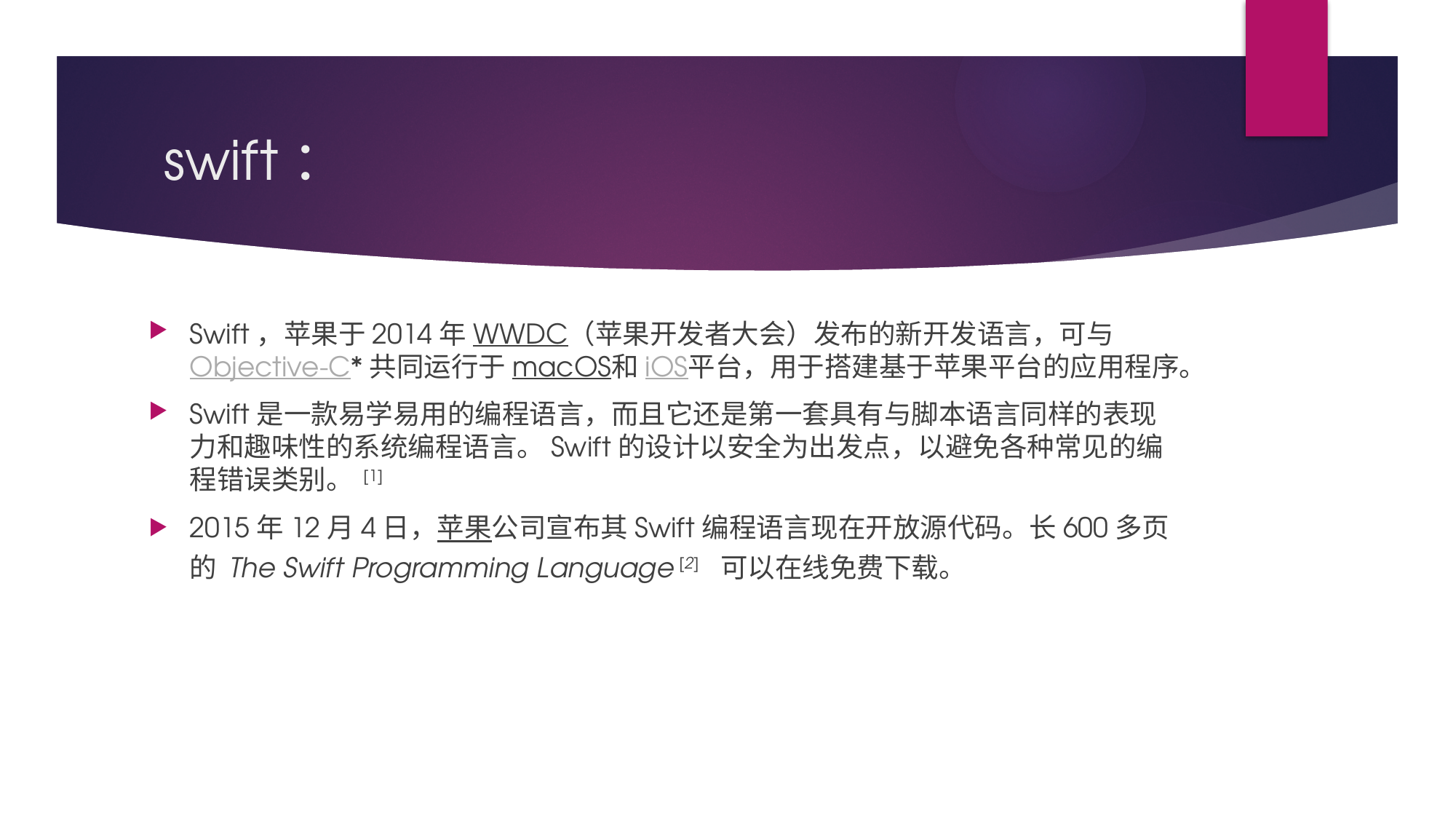

# swift：
Swift，苹果于2014年WWDC（苹果开发者大会）发布的新开发语言，可与Objective-C*共同运行于macOS和iOS平台，用于搭建基于苹果平台的应用程序。
Swift是一款易学易用的编程语言，而且它还是第一套具有与脚本语言同样的表现力和趣味性的系统编程语言。Swift的设计以安全为出发点，以避免各种常见的编程错误类别。 [1]
2015年12月4日，苹果公司宣布其Swift编程语言现在开放源代码。长600多页的 The Swift Programming Language [2]  可以在线免费下载。